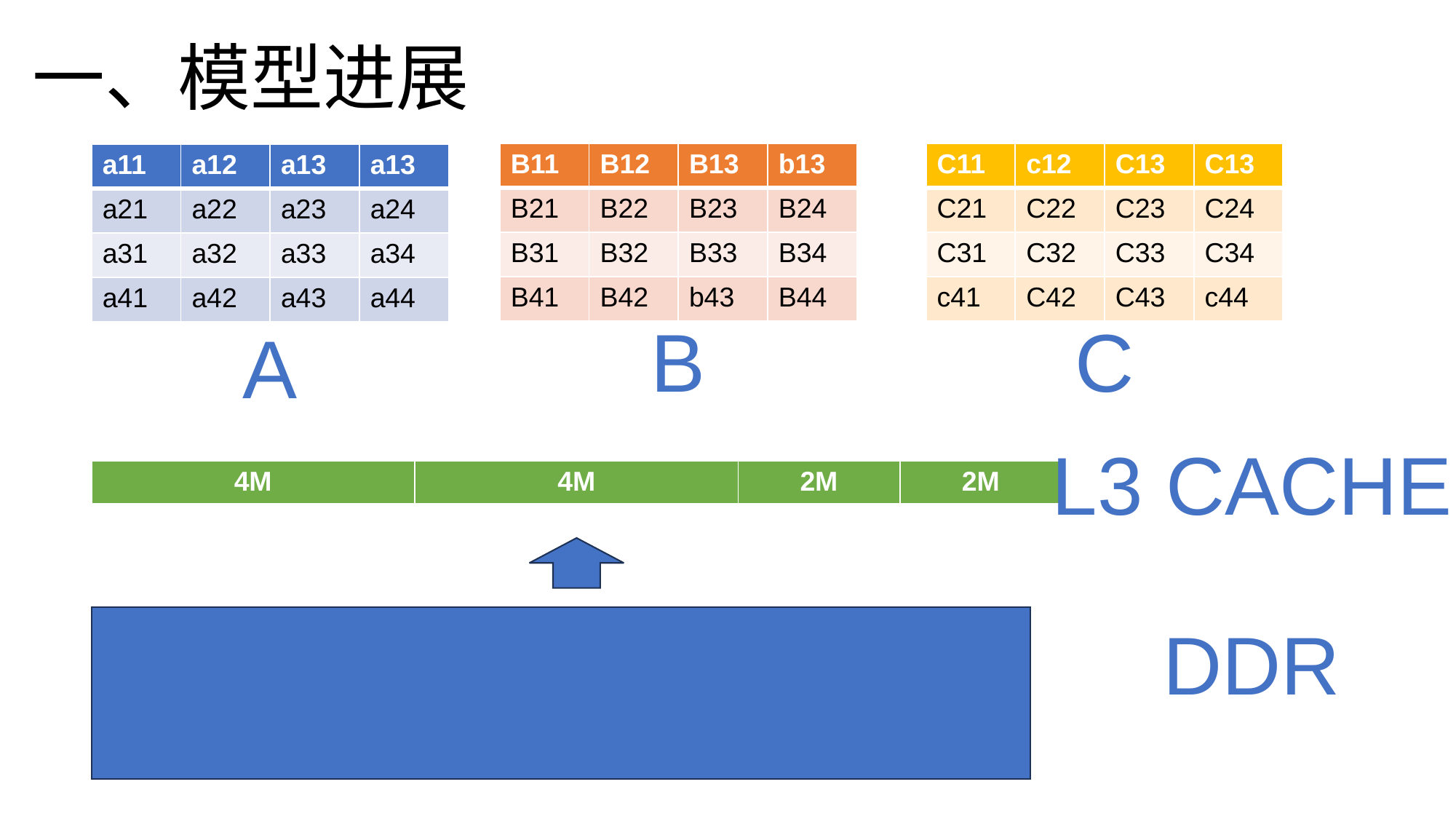

一、模型进展
| B11 | B12 | B13 | b13 |
| --- | --- | --- | --- |
| B21 | B22 | B23 | B24 |
| B31 | B32 | B33 | B34 |
| B41 | B42 | b43 | B44 |
| C11 | c12 | C13 | C13 |
| --- | --- | --- | --- |
| C21 | C22 | C23 | C24 |
| C31 | C32 | C33 | C34 |
| c41 | C42 | C43 | c44 |
| a11 | a12 | a13 | a13 |
| --- | --- | --- | --- |
| a21 | a22 | a23 | a24 |
| a31 | a32 | a33 | a34 |
| a41 | a42 | a43 | a44 |
B
C
A
L3 CACHE
| 4M | 4M | 2M | 2M |
| --- | --- | --- | --- |

DDR